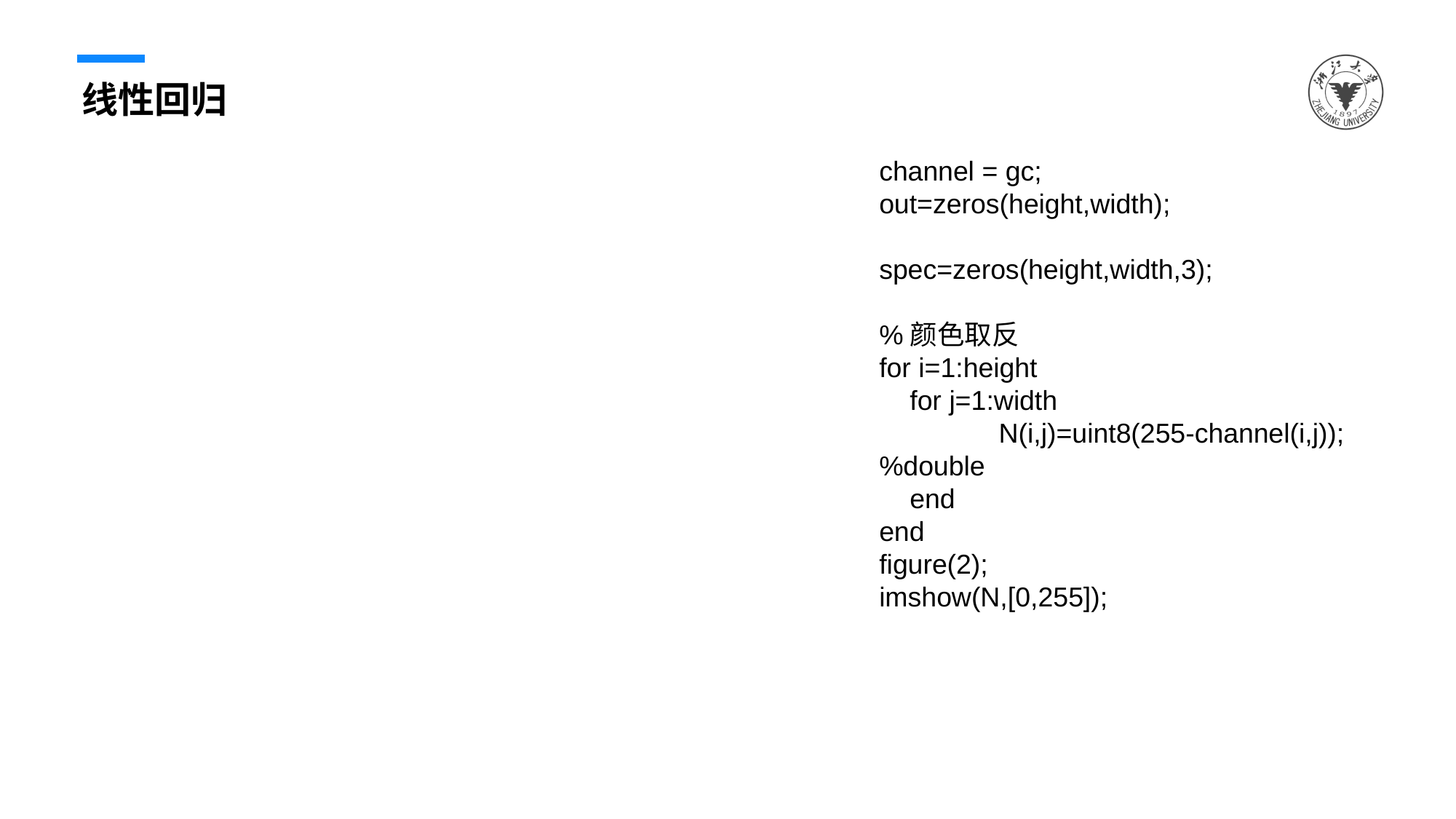

线性回归
channel = gc;
out=zeros(height,width);

spec=zeros(height,width,3);

%颜色取反
for i=1:height
    for j=1:width
        N(i,j)=uint8(255-channel(i,j));   %double
    end
end
figure(2);
imshow(N,[0,255]);